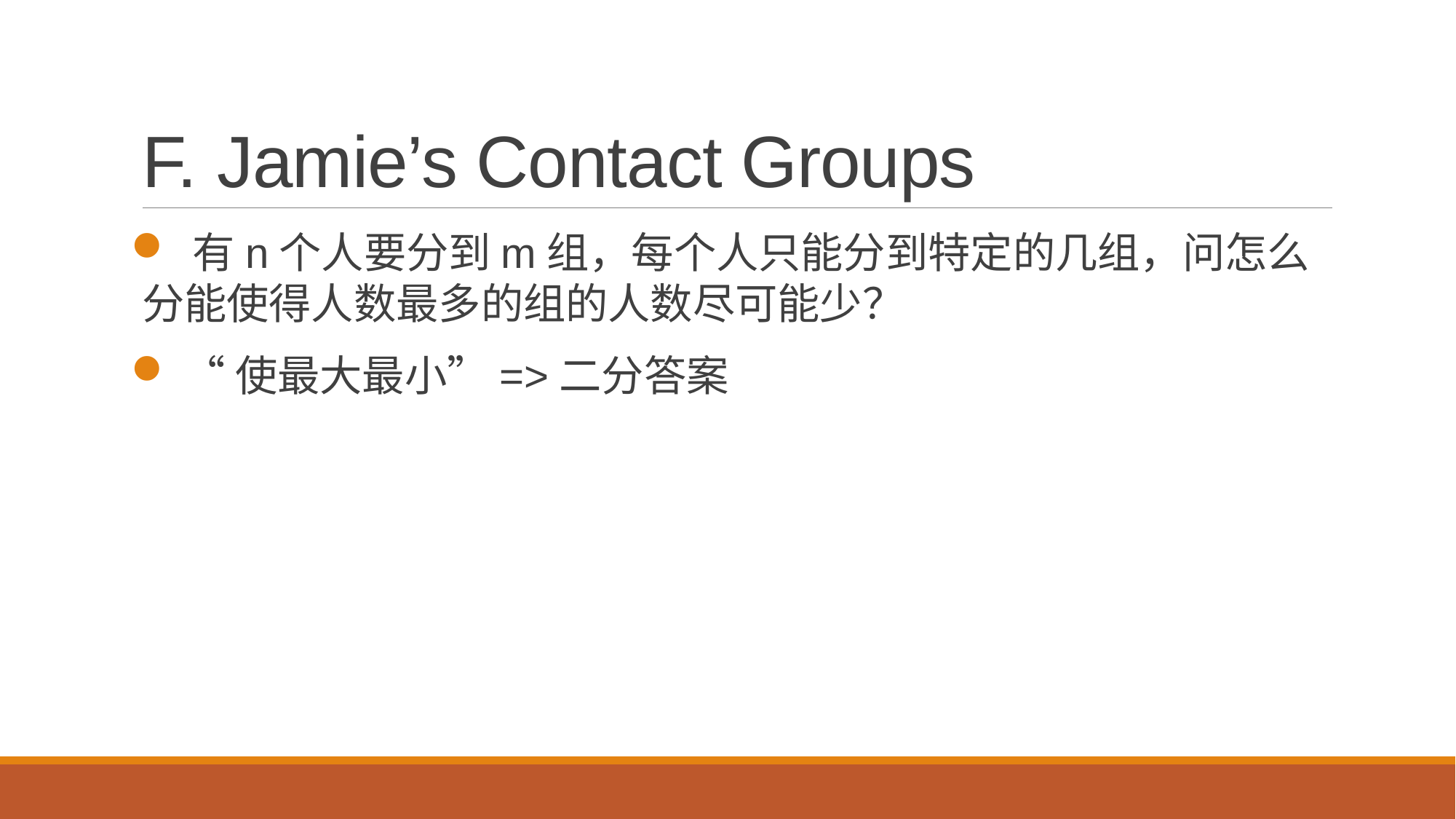

# F. Jamie’s Contact Groups
 有n个人要分到m组，每个人只能分到特定的几组，问怎么分能使得人数最多的组的人数尽可能少？
 “使最大最小”=>二分答案